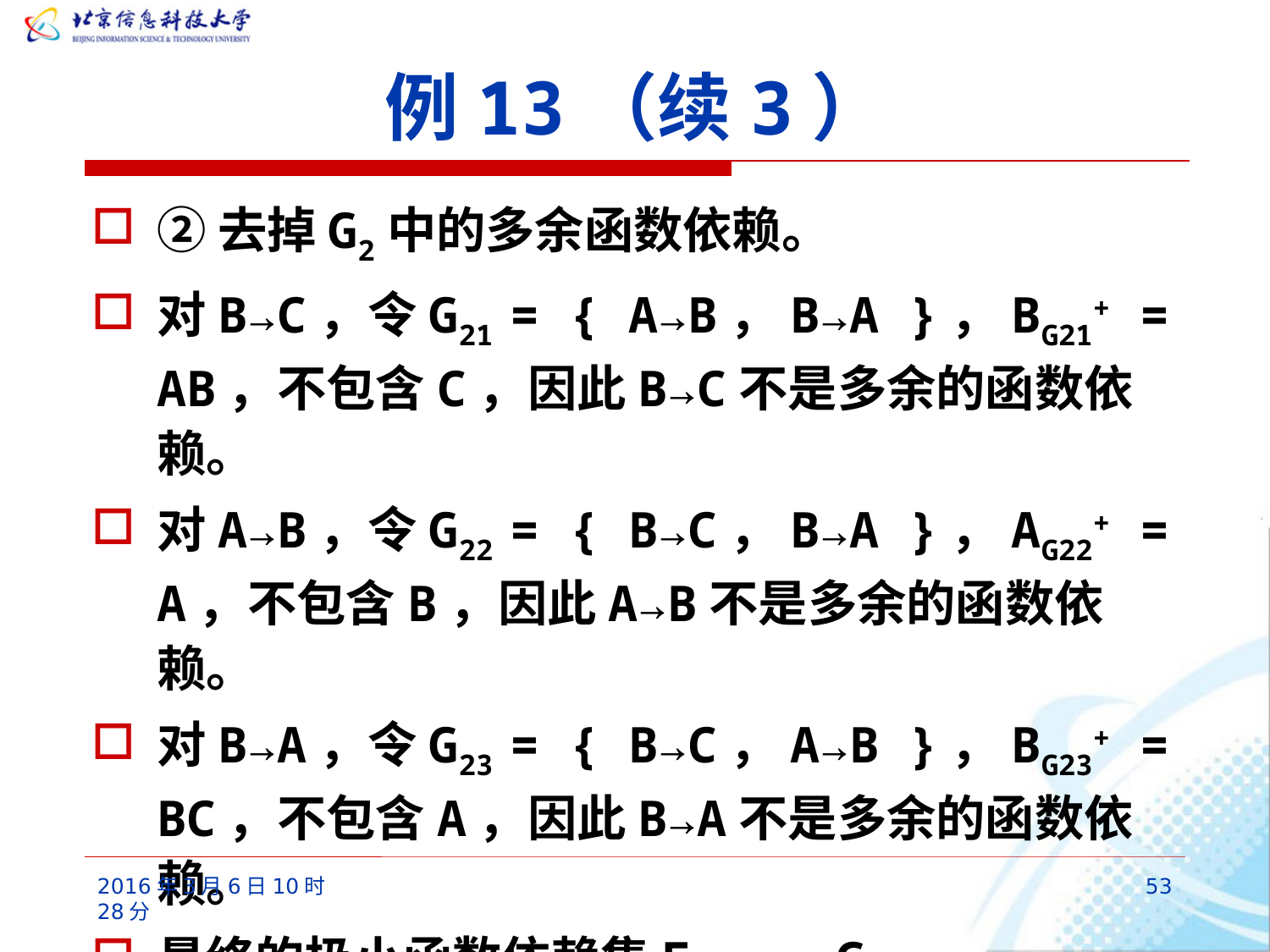

# 例13（续3）
②去掉G2中的多余函数依赖。
对B→C，令G21 = { A→B，B→A }，BG21+ = AB，不包含C，因此B→C不是多余的函数依赖。
对A→B，令G22 = { B→C，B→A }，AG22+ = A，不包含B，因此A→B不是多余的函数依赖。
对B→A，令G23 = { B→C，A→B }，BG23+ = BC，不包含A，因此B→A不是多余的函数依赖。
最终的极小函数依赖集Fmin2 = G2 = { B→C，A→B，B→A }
2016年3月6日10时28分
53